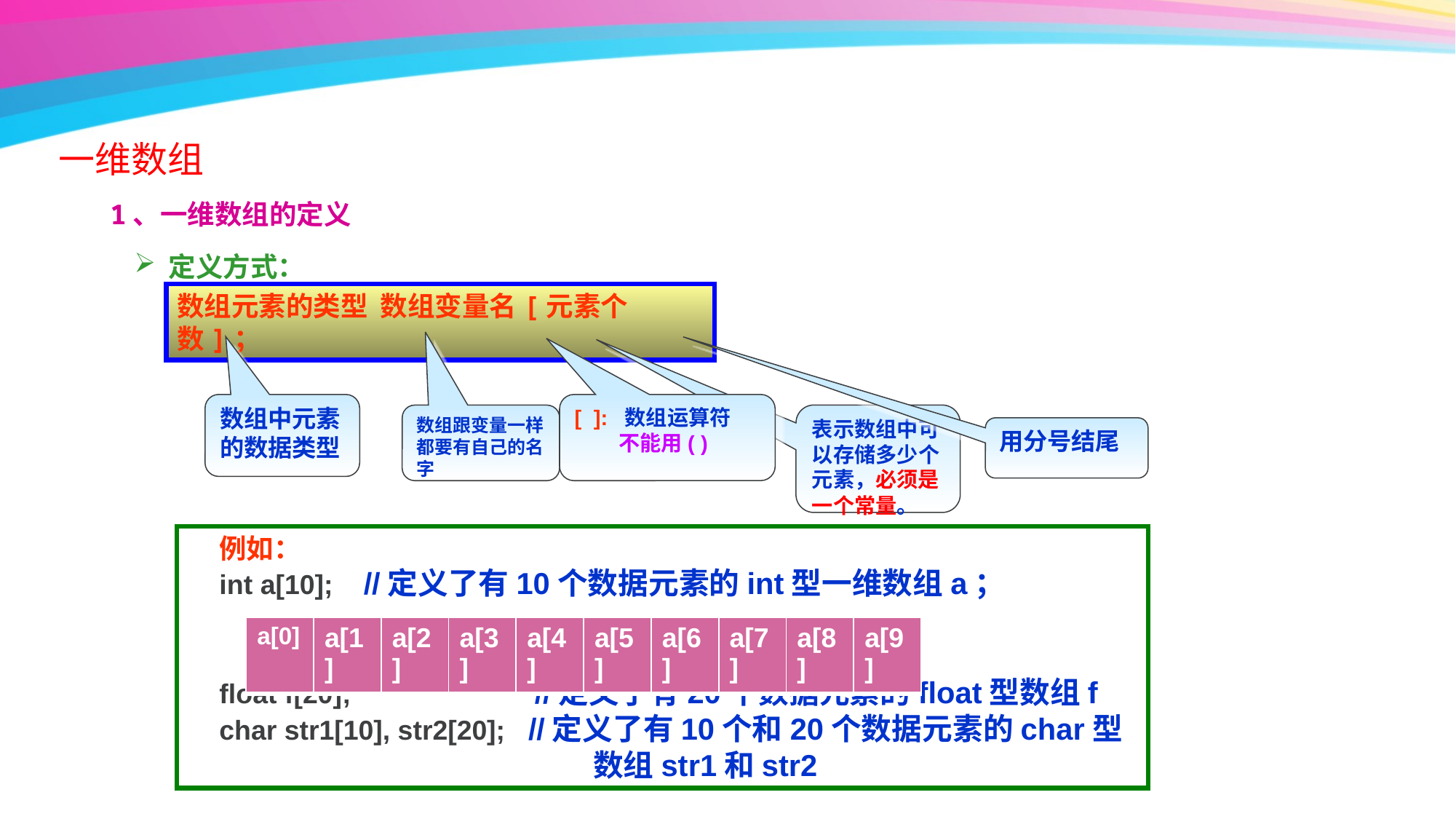

一维数组
1、一维数组的定义
 定义方式：
数组元素的类型  数组变量名[元素个数]；
数组中元素的数据类型
[  ]:  数组运算符
        不能用( )

表示数组中可以存储多少个元素，必须是一个常量。
数组跟变量一样都要有自己的名字
用分号结尾
例如：
int a[10];    //定义了有10个数据元素的int型一维数组a；

float f[20];                        //定义了有20个数据元素的float型数组f
char str1[10], str2[20];   //定义了有10个和20个数据元素的char型
                                                     数组str1和str2
| a[0] | a[1] | a[2] | a[3] | a[4] | a[5] | a[6] | a[7] | a[8] | a[9] |
| --- | --- | --- | --- | --- | --- | --- | --- | --- | --- |